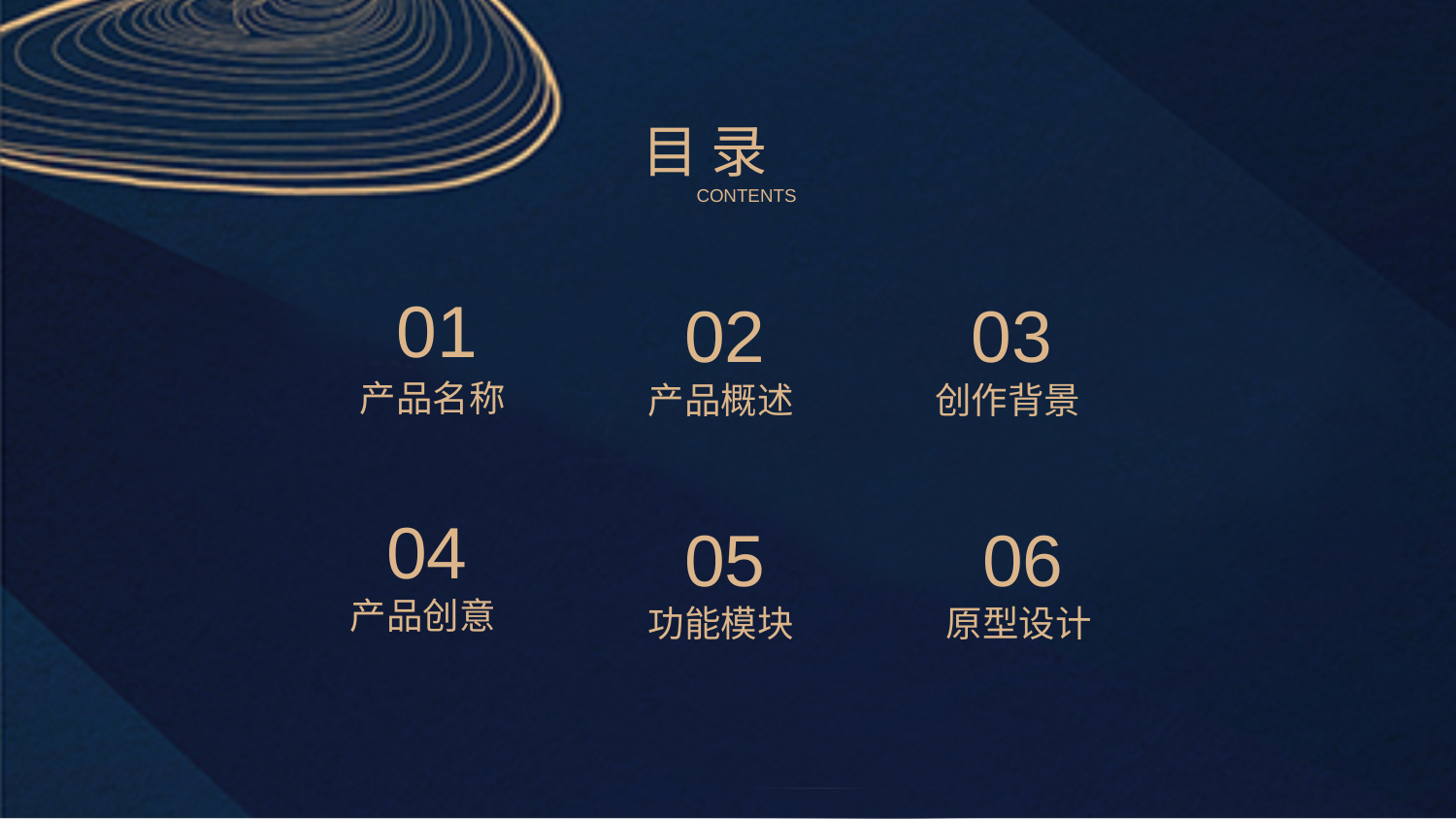

目录
CONTENTS

01
产品名称
02
产品概述
03
创作背景
04
产品创意
05
功能模块
06
原型设计